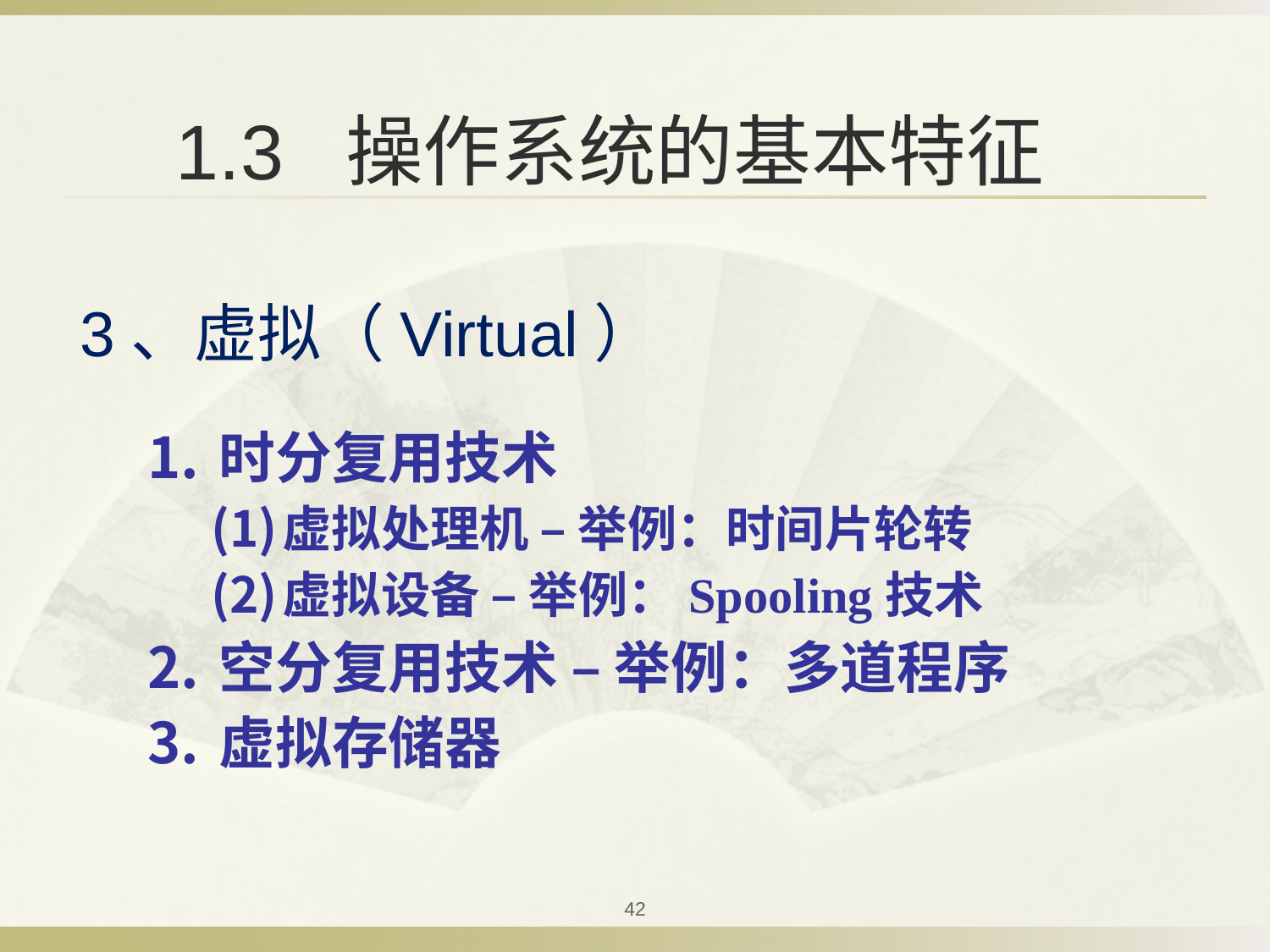

# 1.3  操作系统的基本特征
3、虚拟（Virtual）
时分复用技术
虚拟处理机 – 举例：时间片轮转
虚拟设备 – 举例：Spooling技术
空分复用技术 – 举例：多道程序
虚拟存储器

42